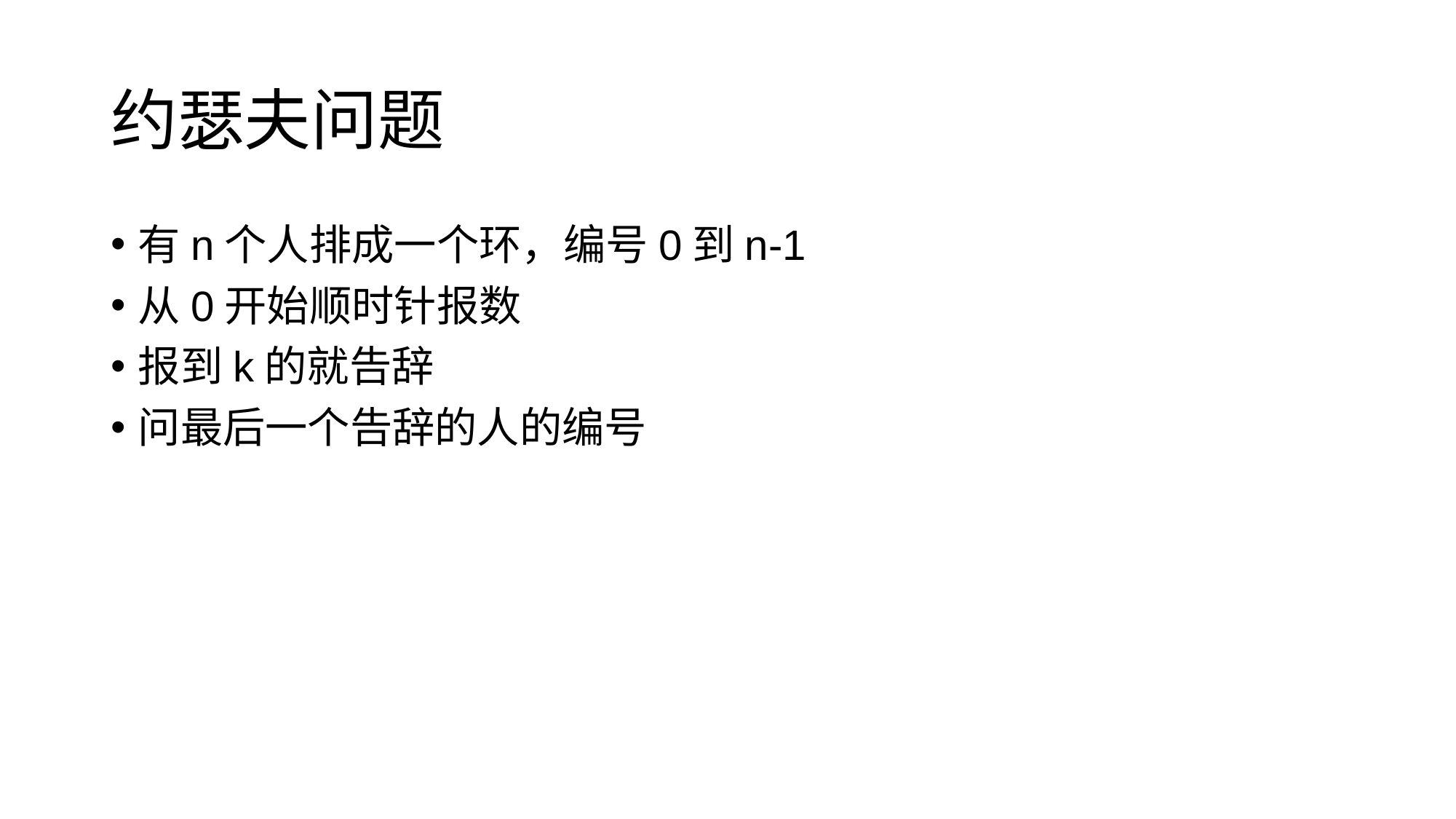

# 约瑟夫问题
有n个人排成一个环，编号0到n-1
从0开始顺时针报数
报到k的就告辞
问最后一个告辞的人的编号